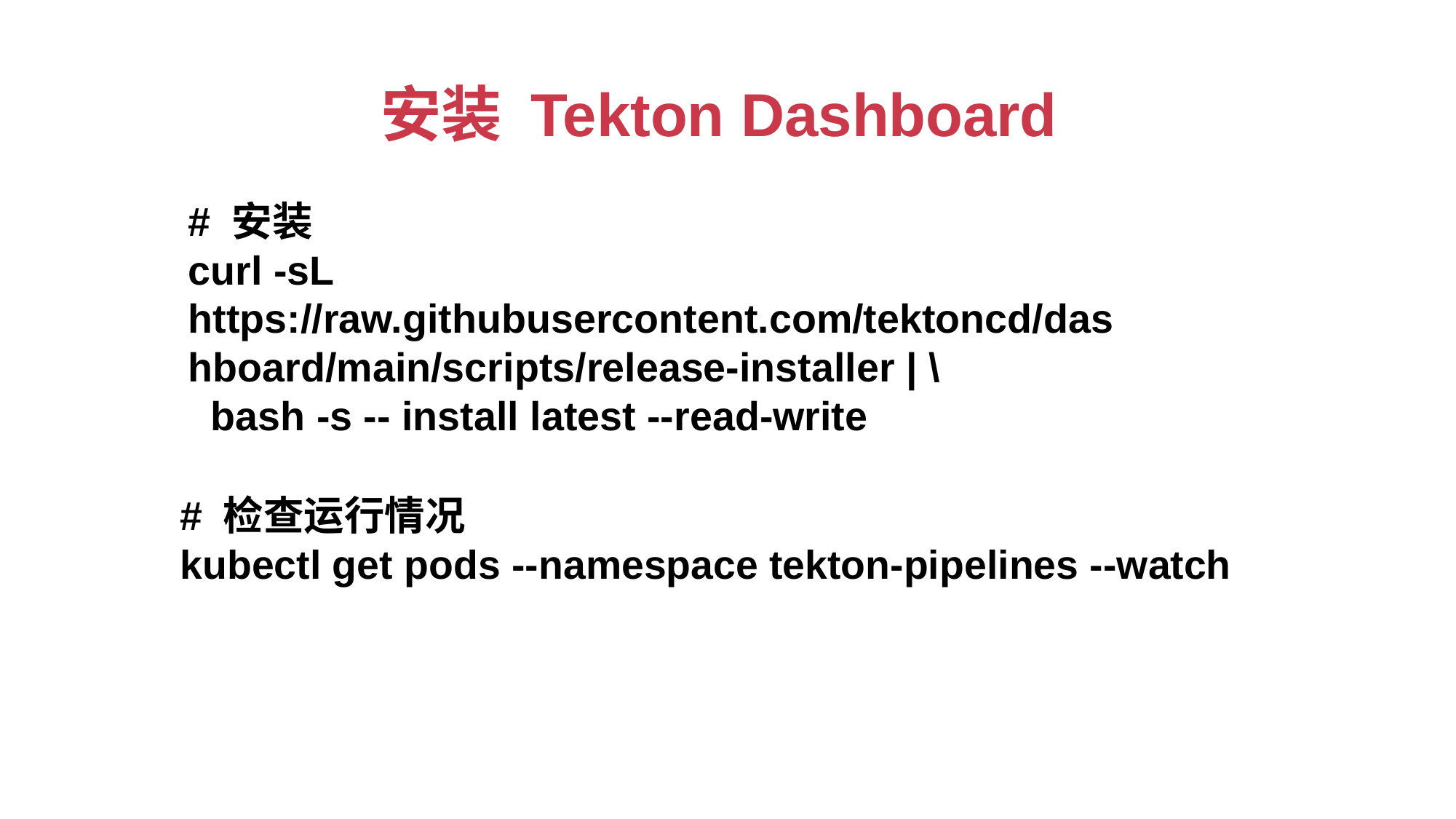

安装 Tekton Dashboard
# 安装
curl -sL https://raw.githubusercontent.com/tektoncd/dashboard/main/scripts/release-installer | \
  bash -s -- install latest --read-write
# 检查运行情况
kubectl get pods --namespace tekton-pipelines --watch